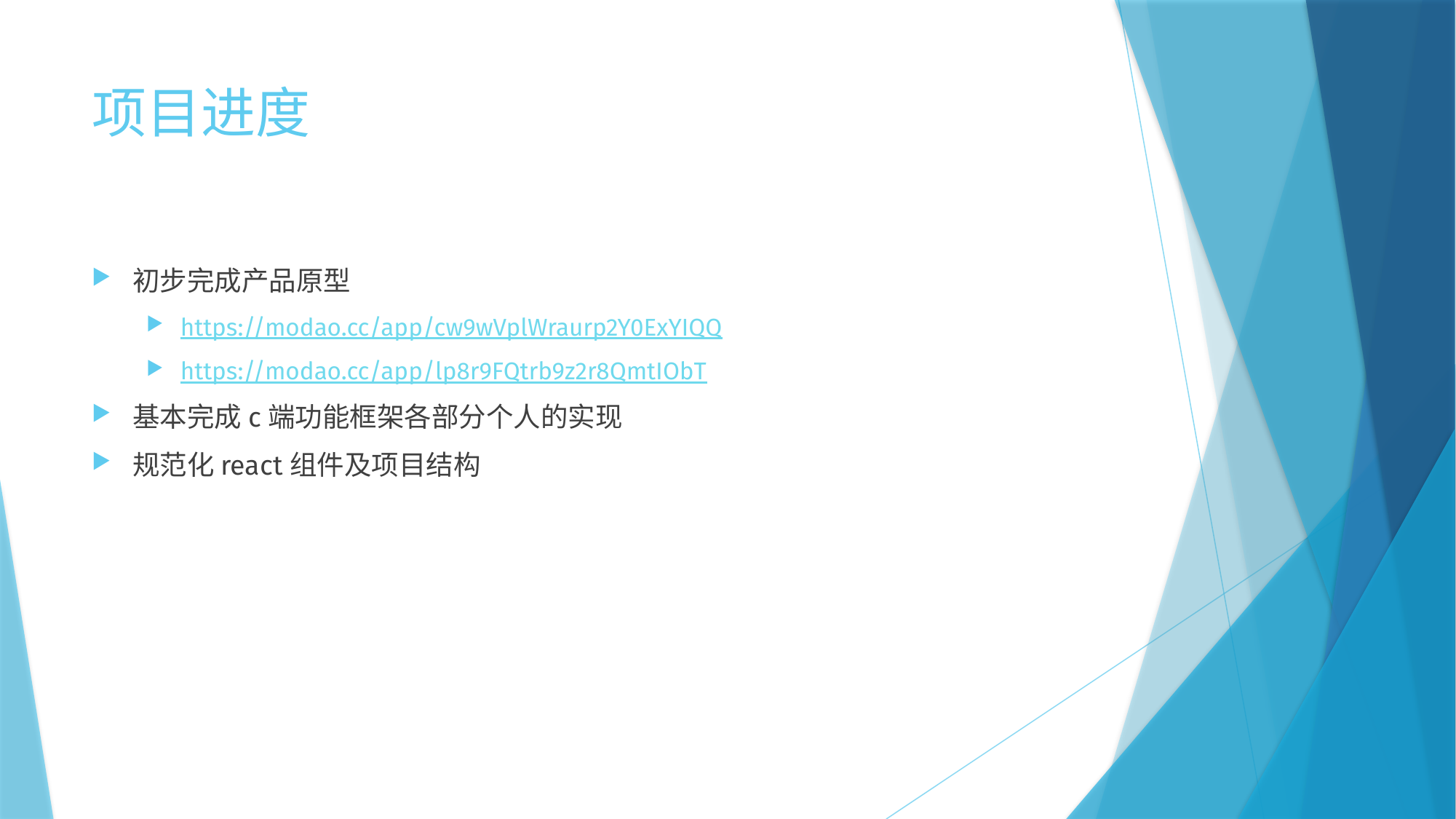

# 项目进度
初步完成产品原型
https://modao.cc/app/cw9wVplWraurp2Y0ExYIQQ
https://modao.cc/app/lp8r9FQtrb9z2r8QmtIObT
基本完成c端功能框架各部分个人的实现
规范化react组件及项目结构